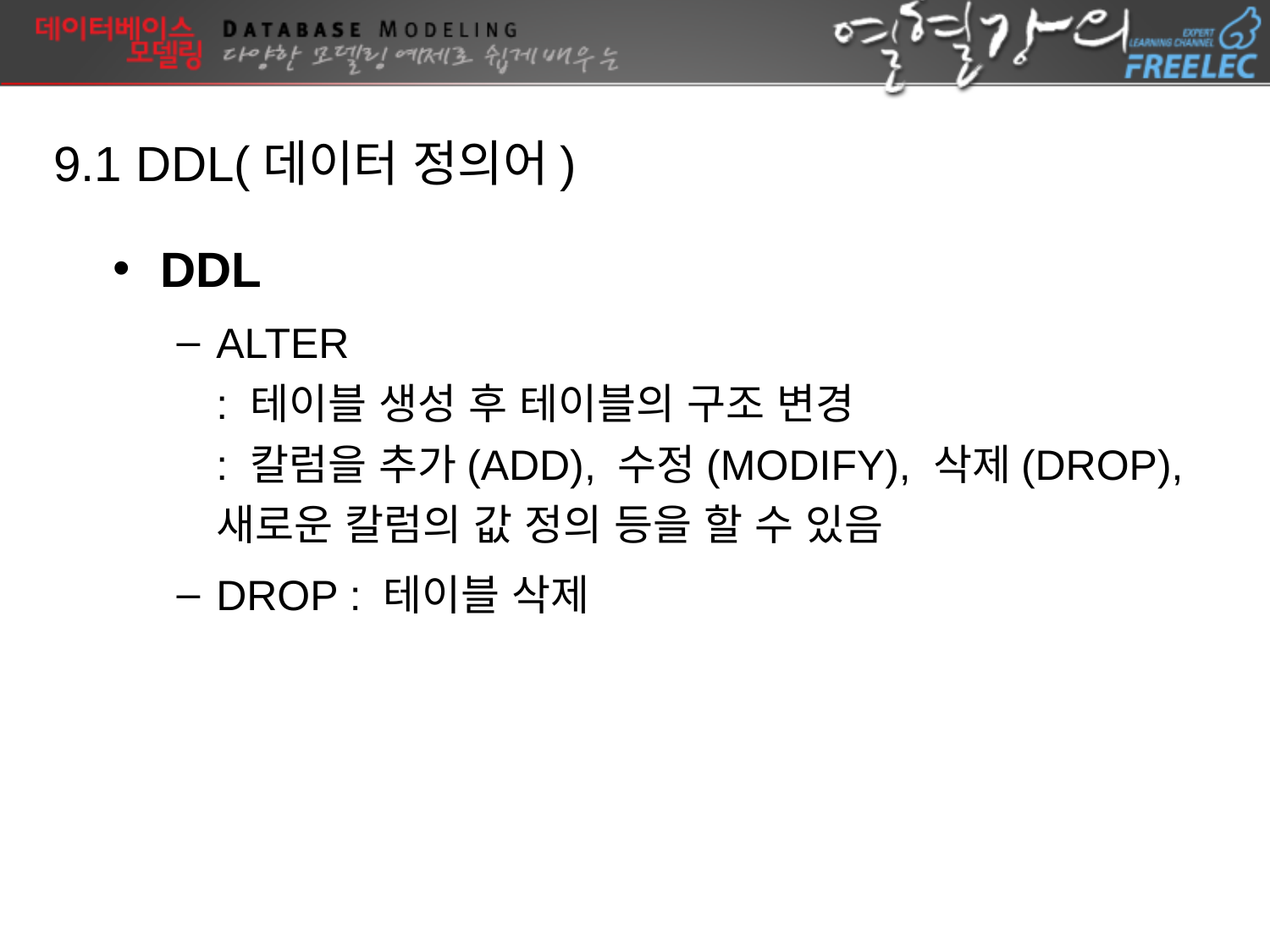

9.1 DDL(데이터 정의어)
DDL
ALTER
: 테이블 생성 후 테이블의 구조 변경
: 칼럼을 추가(ADD), 수정(MODIFY), 삭제(DROP),
새로운 칼럼의 값 정의 등을 할 수 있음
DROP : 테이블 삭제